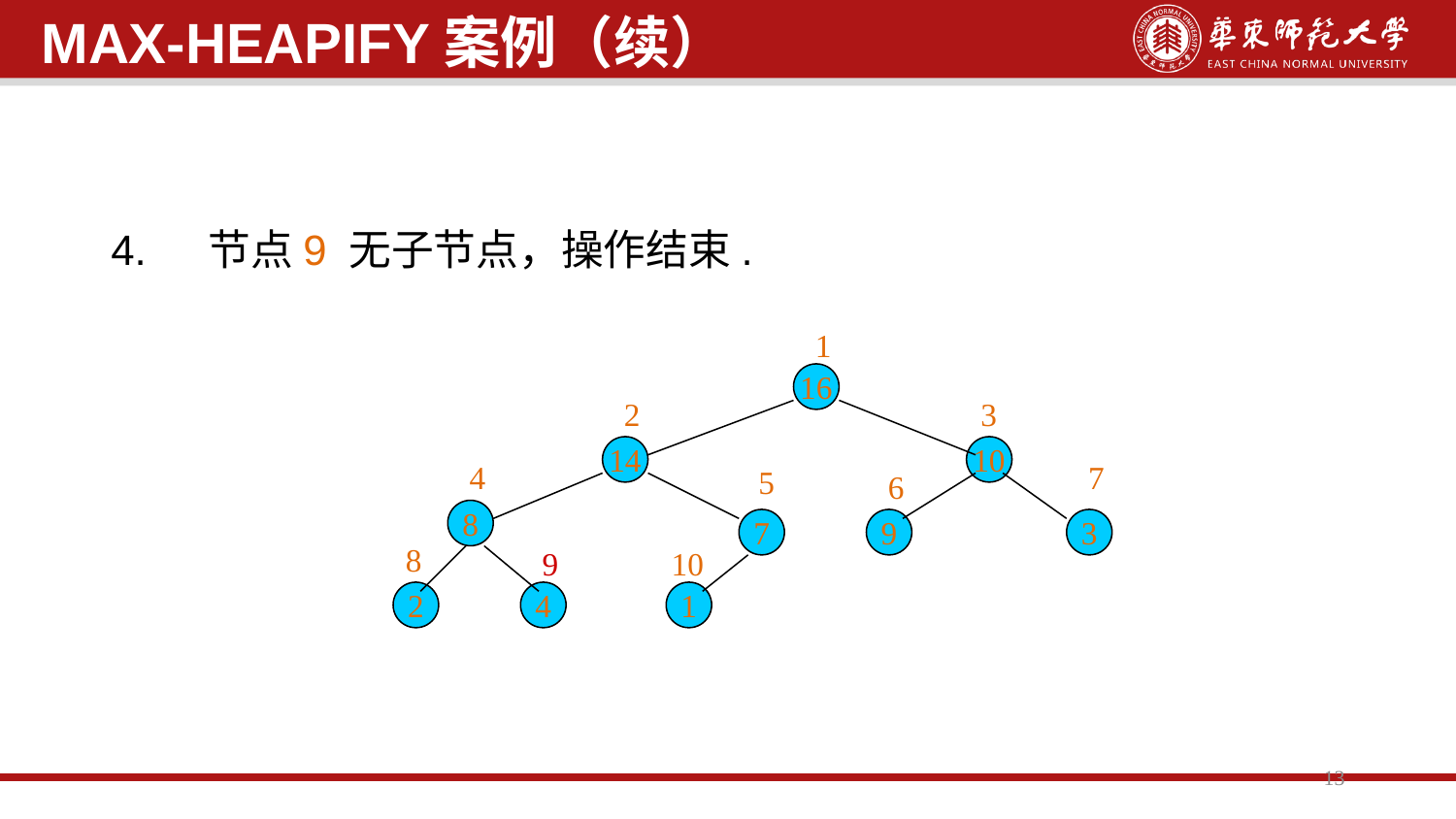

13
节点9 无子节点，操作结束.
MAX-HEAPIFY案例（续）
1
16
2
3

14
10
4
7
5
6

8
7
9
3
8
9
10

2
4
1